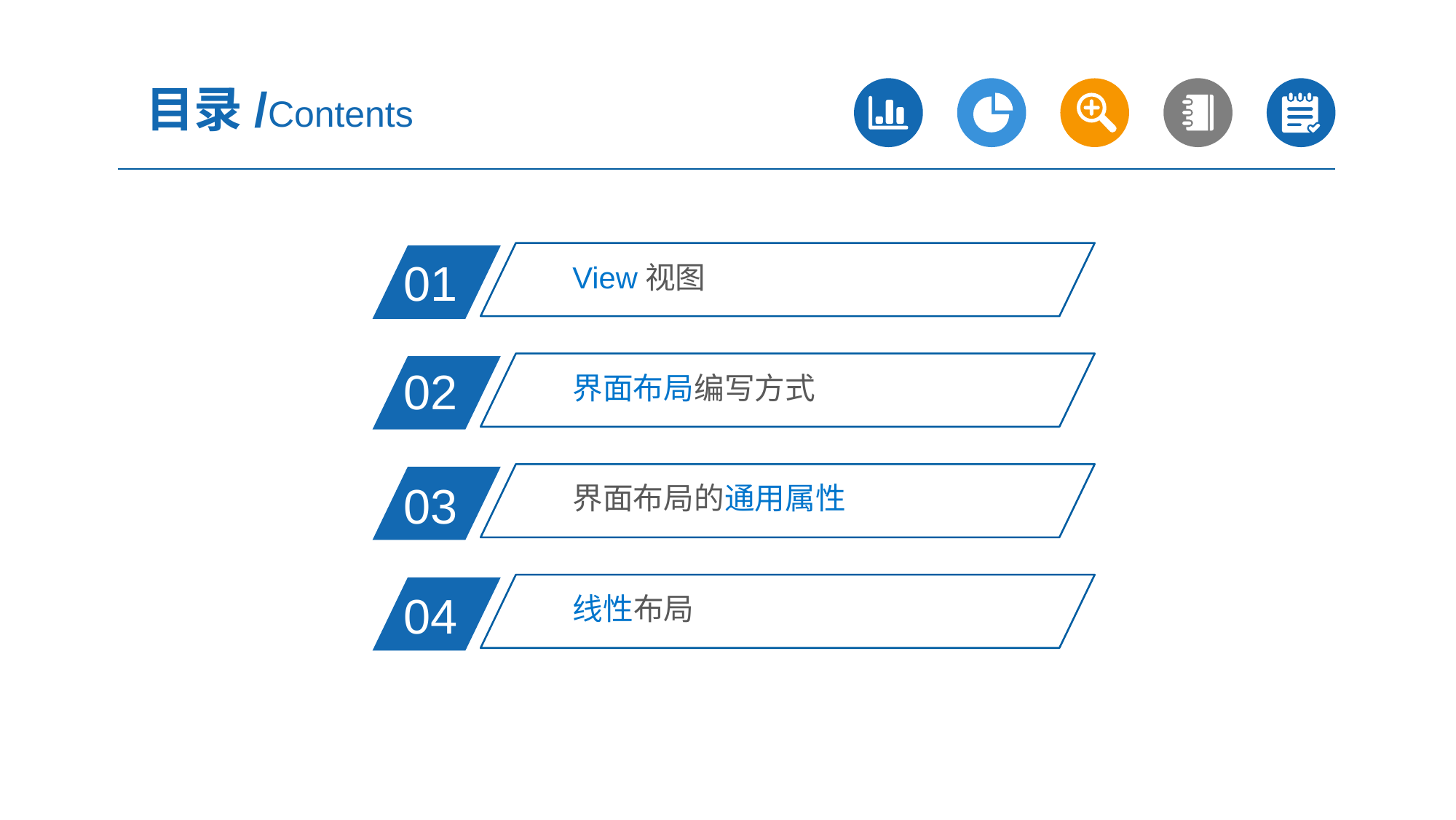

目录/Contents

View视图

01

界面布局编写方式
02

界面布局的通用属性

03

线性布局

04